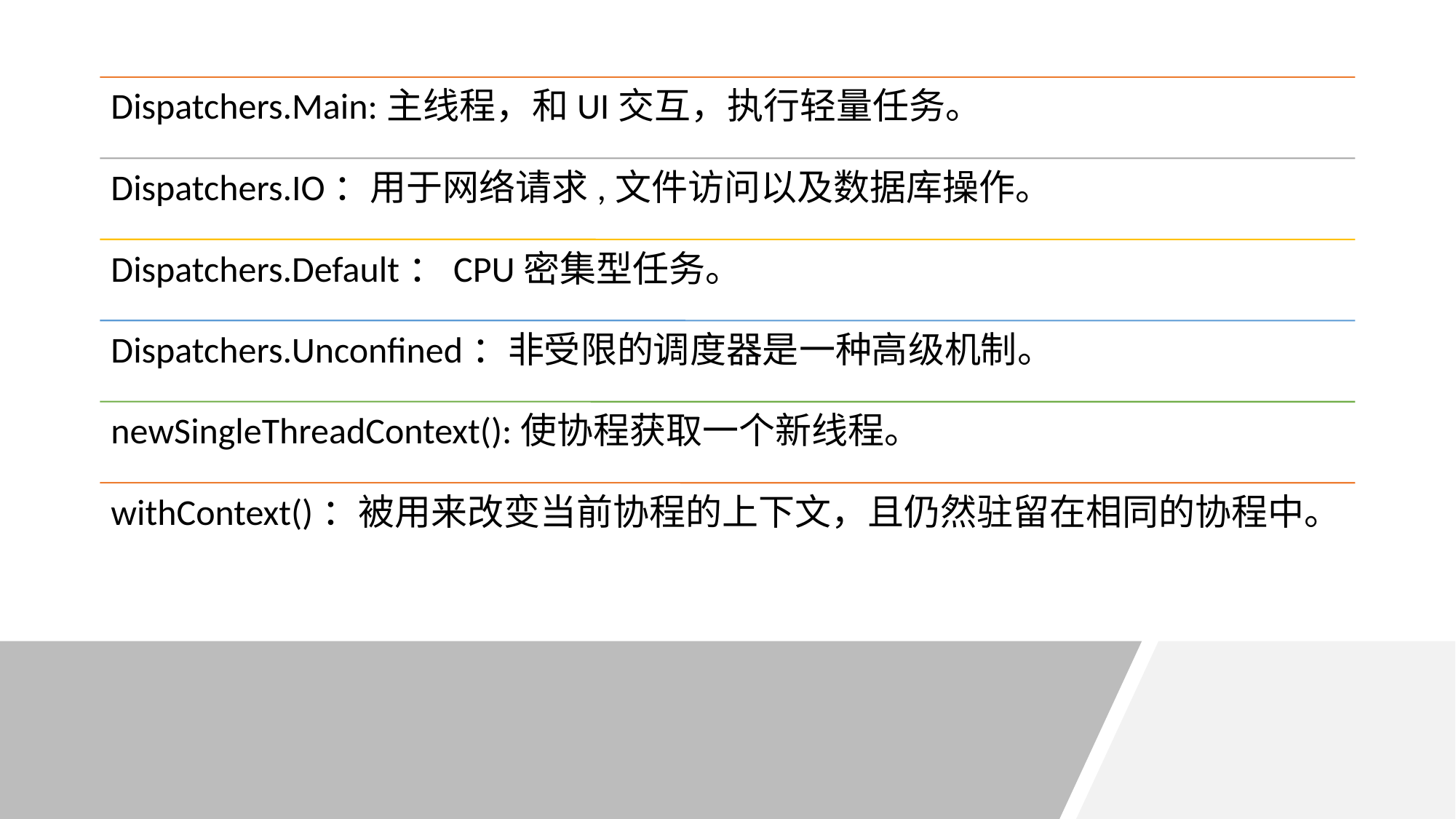

Dispatchers.Main:主线程，和UI交互，执行轻量任务。
Dispatchers.IO：用于网络请求,文件访问以及数据库操作。
Dispatchers.Default：CPU密集型任务。
Dispatchers.Unconfined：非受限的调度器是一种高级机制。
newSingleThreadContext():使协程获取一个新线程。
withContext()：被用来改变当前协程的上下文，且仍然驻留在相同的协程中。